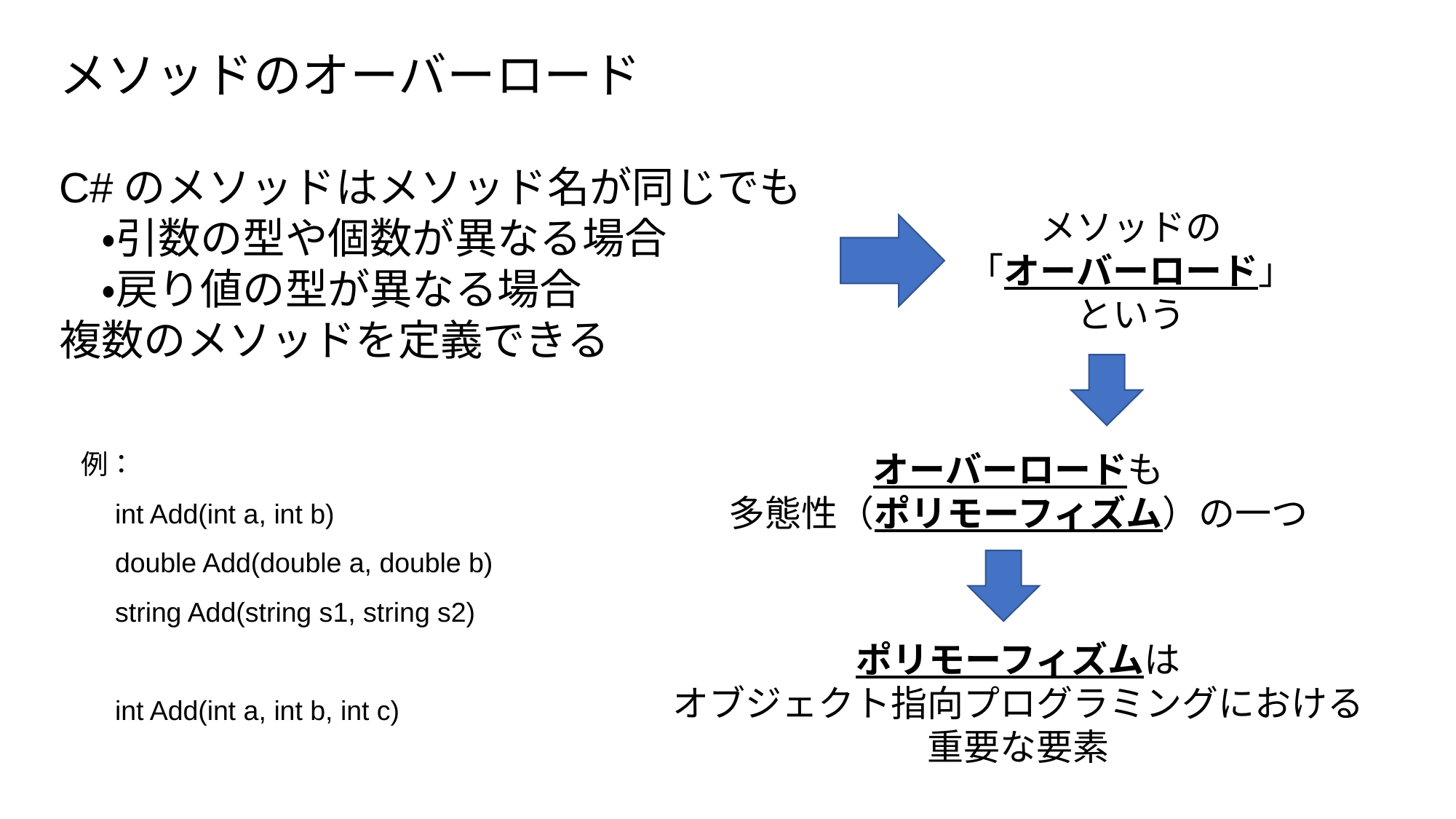

メソッドのオーバーロード
C#のメソッドはメソッド名が同じでも
　・引数の型や個数が異なる場合
　・戻り値の型が異なる場合
複数のメソッドを定義できる
メソッドの
「オーバーロード」
という

例：
　int Add(int a, int b)
　double Add(double a, double b)
　string Add(string s1, string s2)

　int Add(int a, int b, int c)
オーバーロードも
多態性（ポリモーフィズム）の一つ

ポリモーフィズムは
オブジェクト指向プログラミングにおける
重要な要素